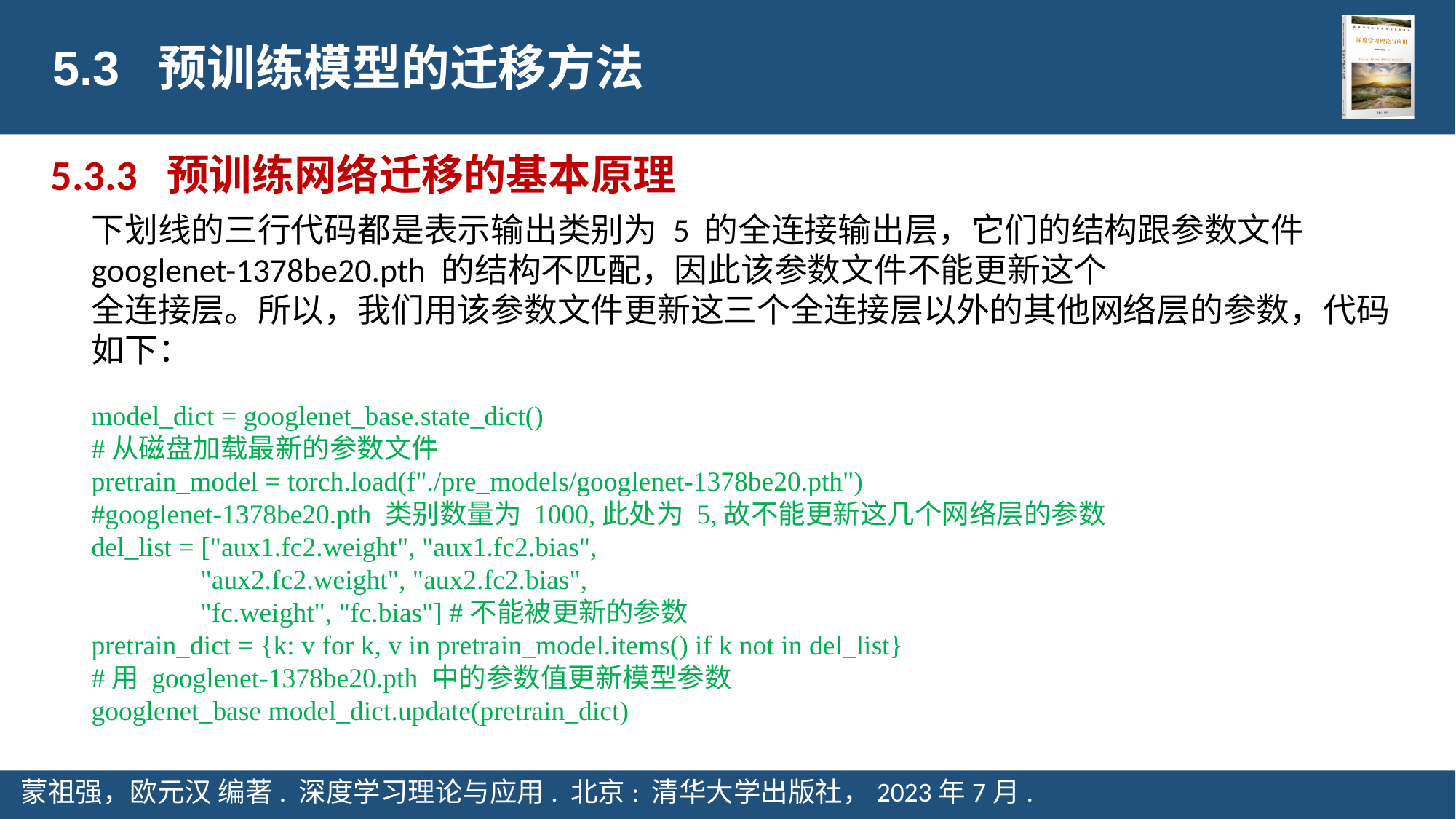

5.3  预训练模型的迁移方法

5.3.3  预训练网络迁移的基本原理
下划线的三行代码都是表示输出类别为 5 的全连接输出层，它们的结构跟参数文件 googlenet-1378be20.pth 的结构不匹配，因此该参数文件不能更新这个
全连接层。所以，我们用该参数文件更新这三个全连接层以外的其他网络层的参数，代码如下：
model_dict = googlenet_base.state_dict()
#从磁盘加载最新的参数文件
pretrain_model = torch.load(f"./pre_models/googlenet-1378be20.pth")
#googlenet-1378be20.pth 类别数量为 1000,此处为 5,故不能更新这几个网络层的参数
del_list = ["aux1.fc2.weight", "aux1.fc2.bias",
"aux2.fc2.weight", "aux2.fc2.bias",
"fc.weight", "fc.bias"] #不能被更新的参数
pretrain_dict = {k: v for k, v in pretrain_model.items() if k not in del_list}
#用 googlenet-1378be20.pth 中的参数值更新模型参数
googlenet_base model_dict.update(pretrain_dict)